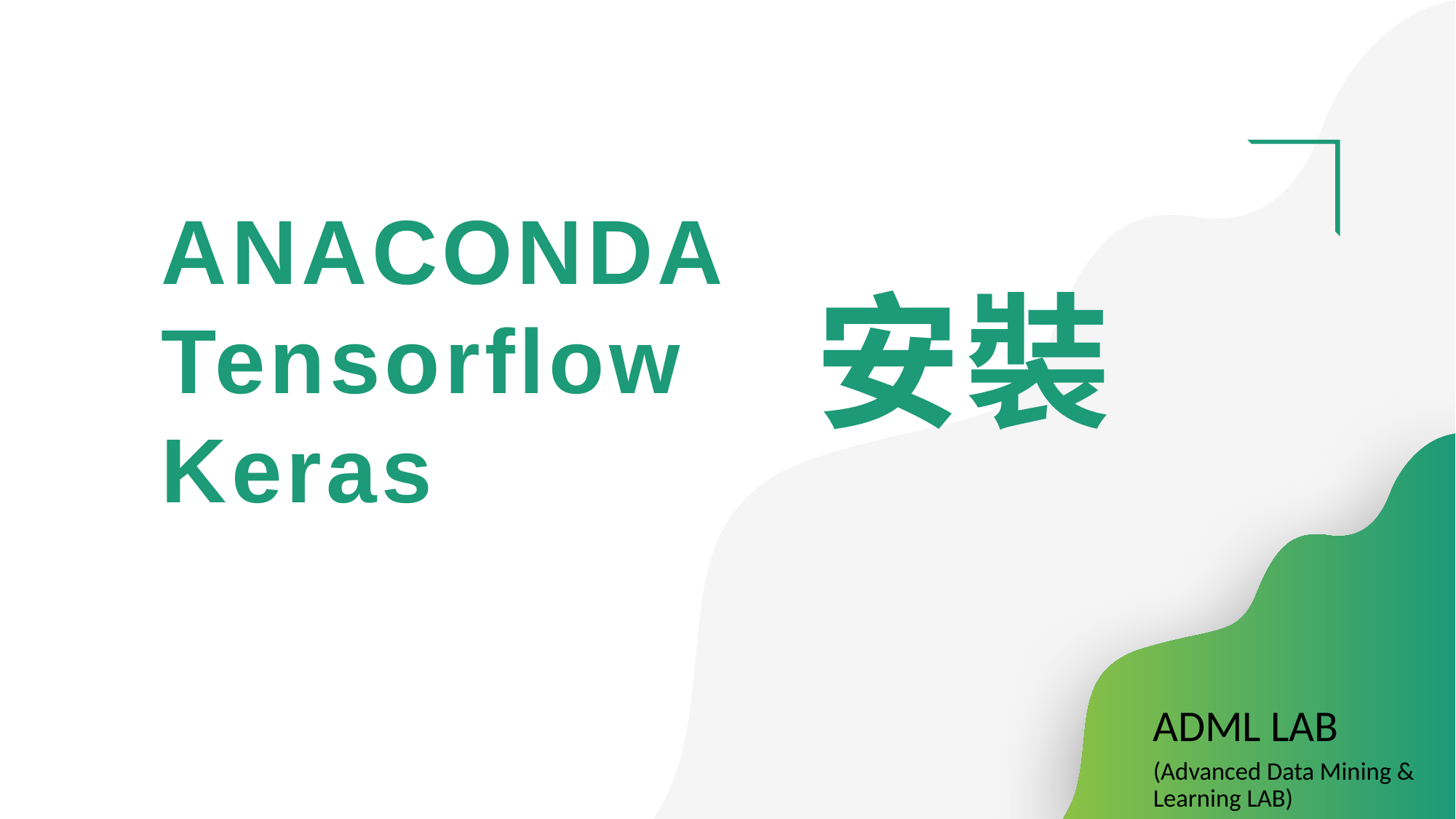

ANACONDA
Tensorflow
Keras
安裝

ADML LAB
(Advanced Data Mining & Learning LAB)